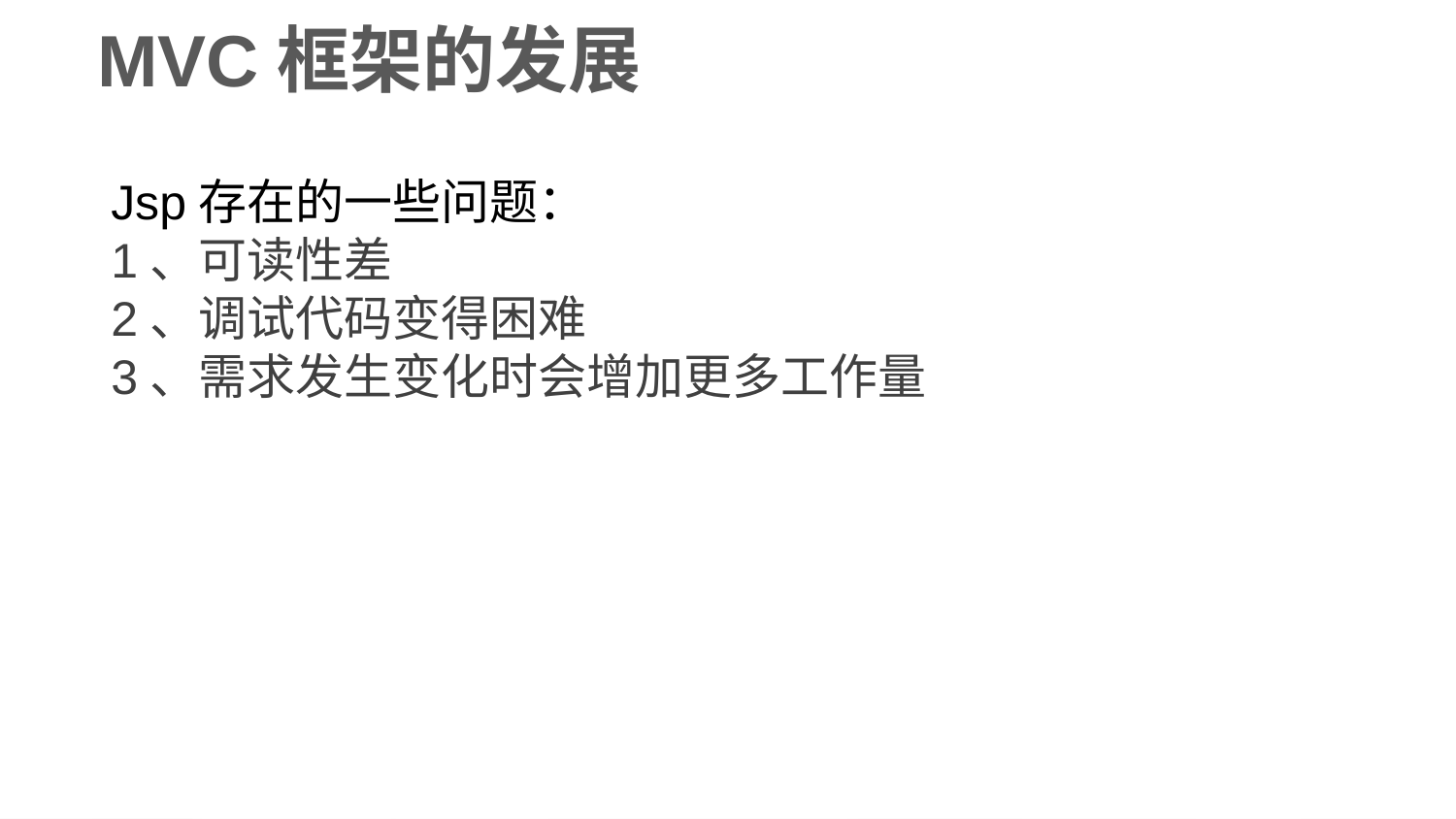

MVC框架的发展
Jsp存在的一些问题：
1、可读性差
2、调试代码变得困难
3、需求发生变化时会增加更多工作量